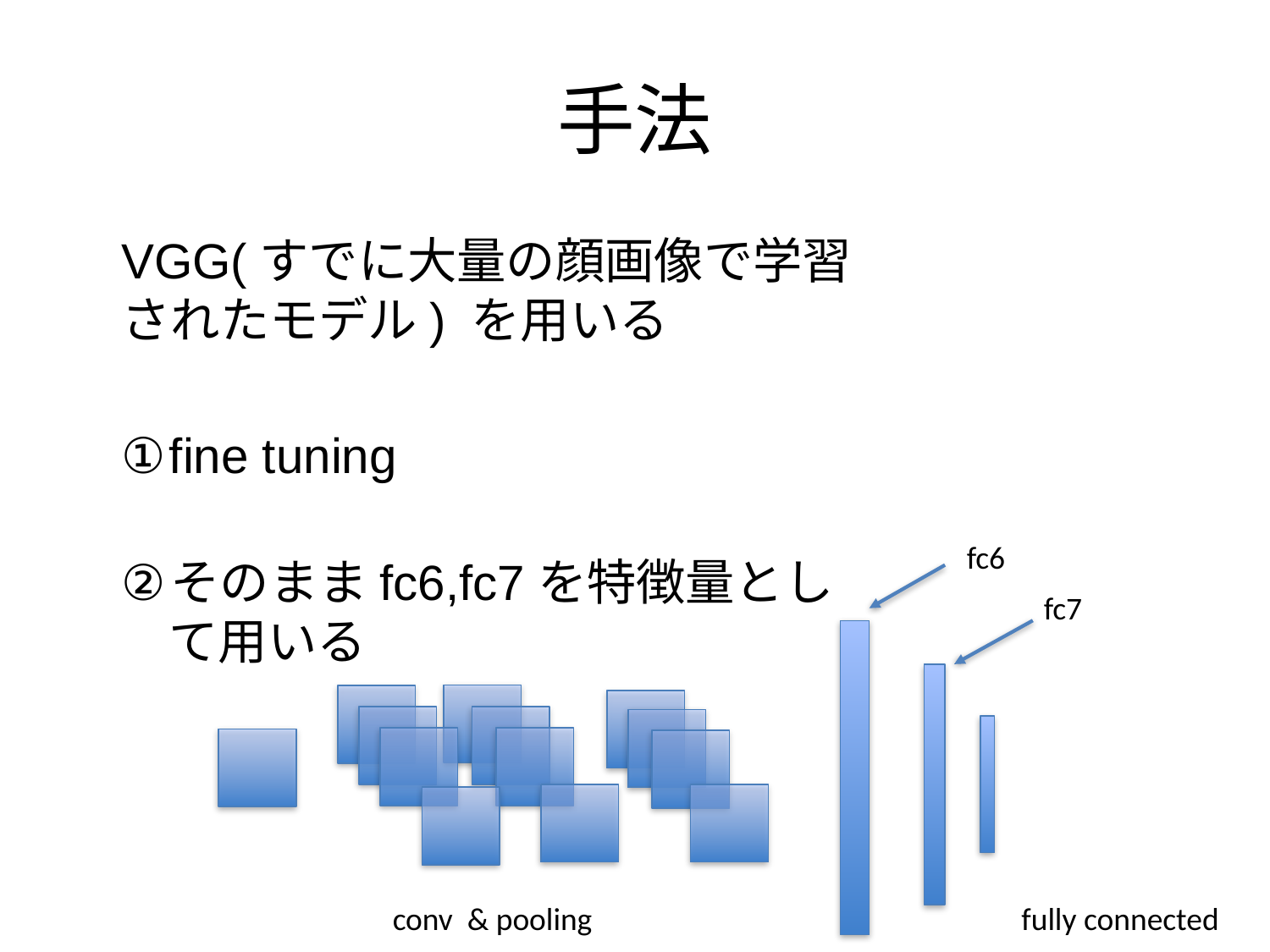

# 手法
VGG(すでに大量の顔画像で学習されたモデル) を用いる

fine tuning
そのままfc6,fc7を特徴量として用いる
fc6
fc7

conv  & pooling
fully connected